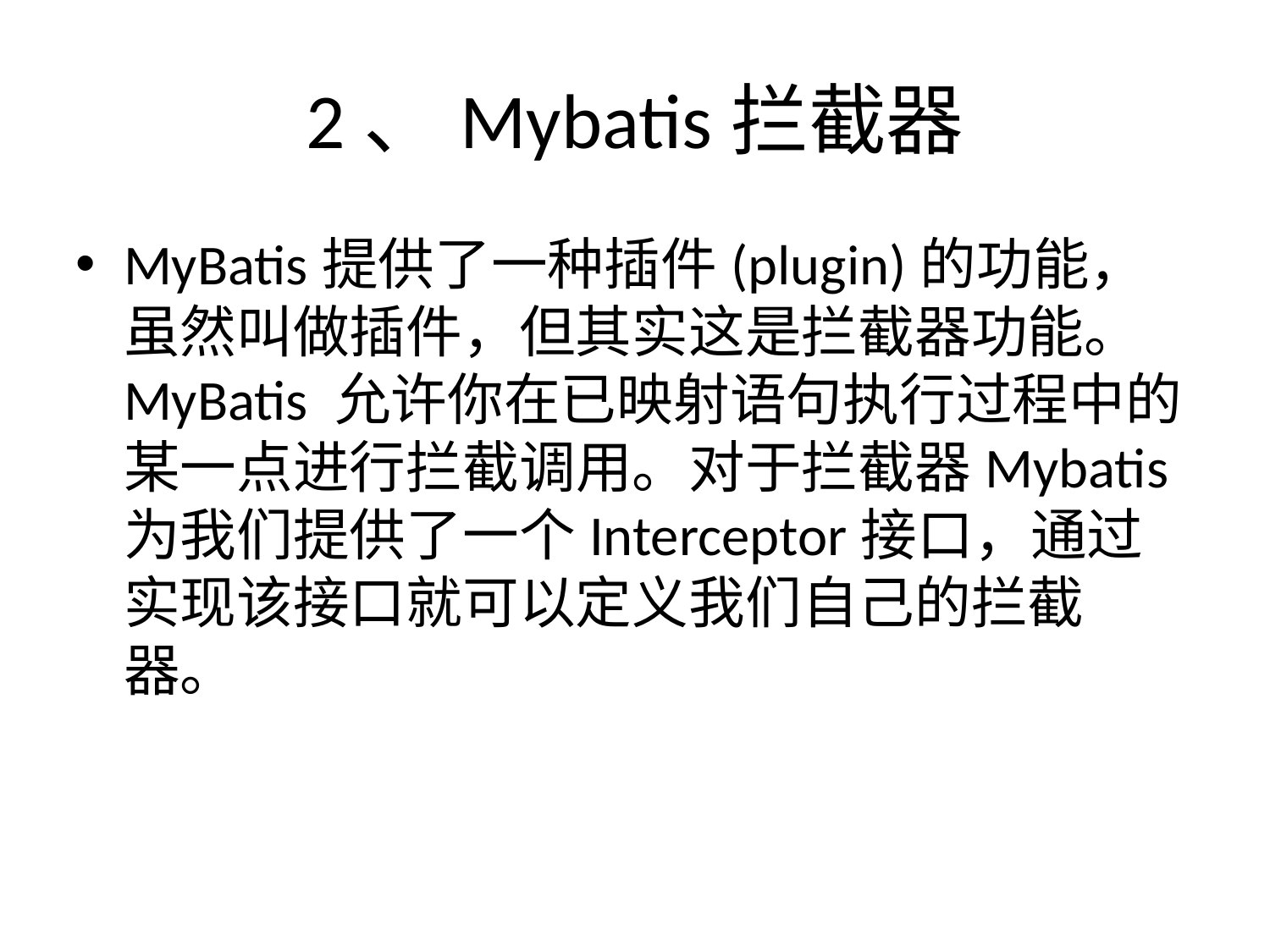

# 2、Mybatis拦截器
MyBatis提供了一种插件(plugin)的功能，虽然叫做插件，但其实这是拦截器功能。MyBatis 允许你在已映射语句执行过程中的某一点进行拦截调用。对于拦截器Mybatis为我们提供了一个Interceptor接口，通过实现该接口就可以定义我们自己的拦截器。